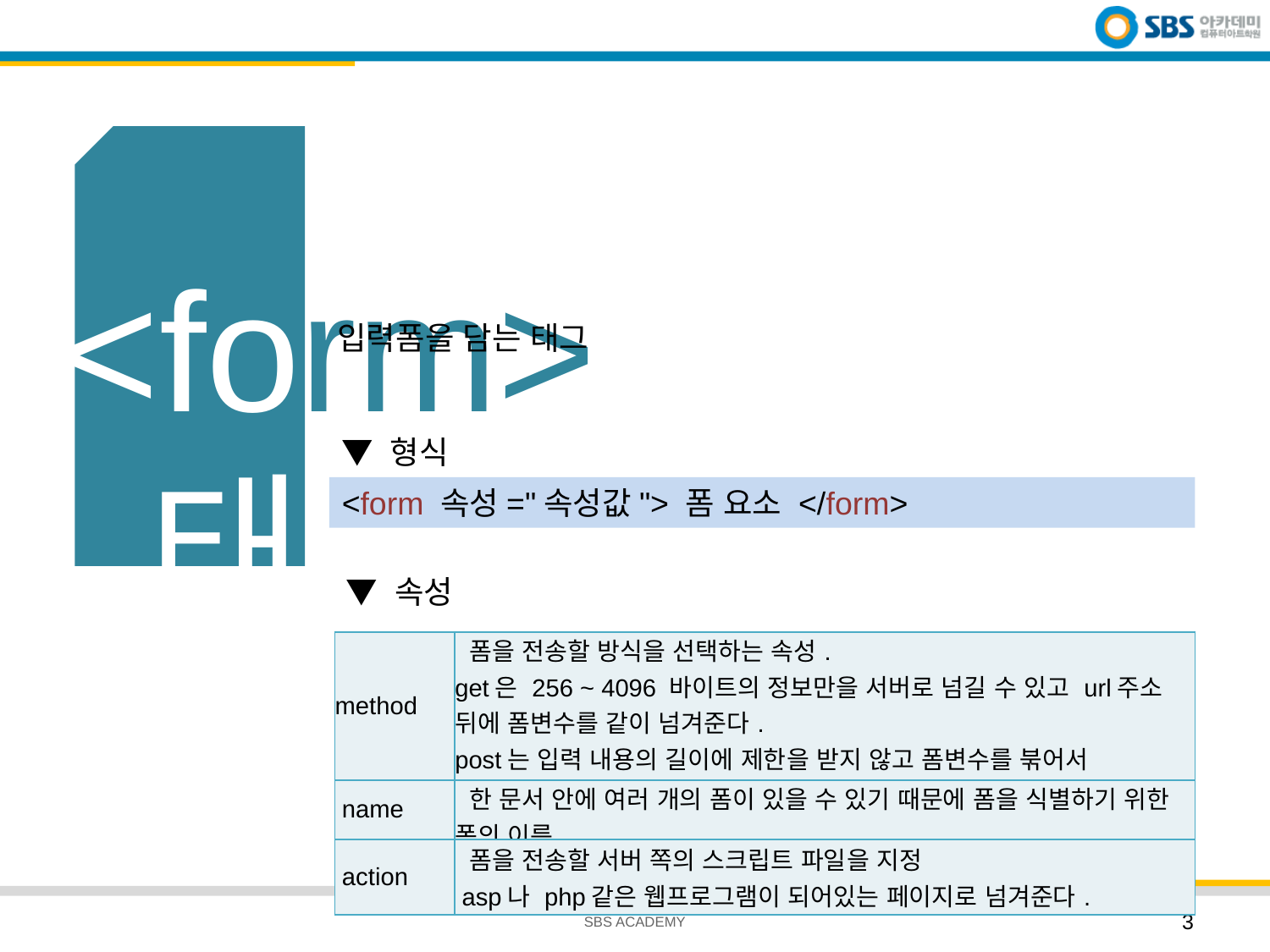

# <form> 태그
입력폼을 담는 태그
▼ 형식
<form 속성="속성값"> 폼 요소 </form>
▼ 속성
| method | 폼을 전송할 방식을 선택하는 속성. get은 256 ~ 4096 바이트의 정보만을 서버로 넘길 수 있고 url주소 뒤에 폼변수를 같이 넘겨준다. post는 입력 내용의 길이에 제한을 받지 않고 폼변수를 붂어서 보이지않게 넘겨준다. |
| --- | --- |
| name | 한 문서 안에 여러 개의 폼이 있을 수 있기 때문에 폼을 식별하기 위한 폼의 이름 |
| action | 폼을 전송할 서버 쪽의 스크립트 파일을 지정  asp나 php같은 웹프로그램이 되어있는 페이지로 넘겨준다. |
SBS ACADEMY
3